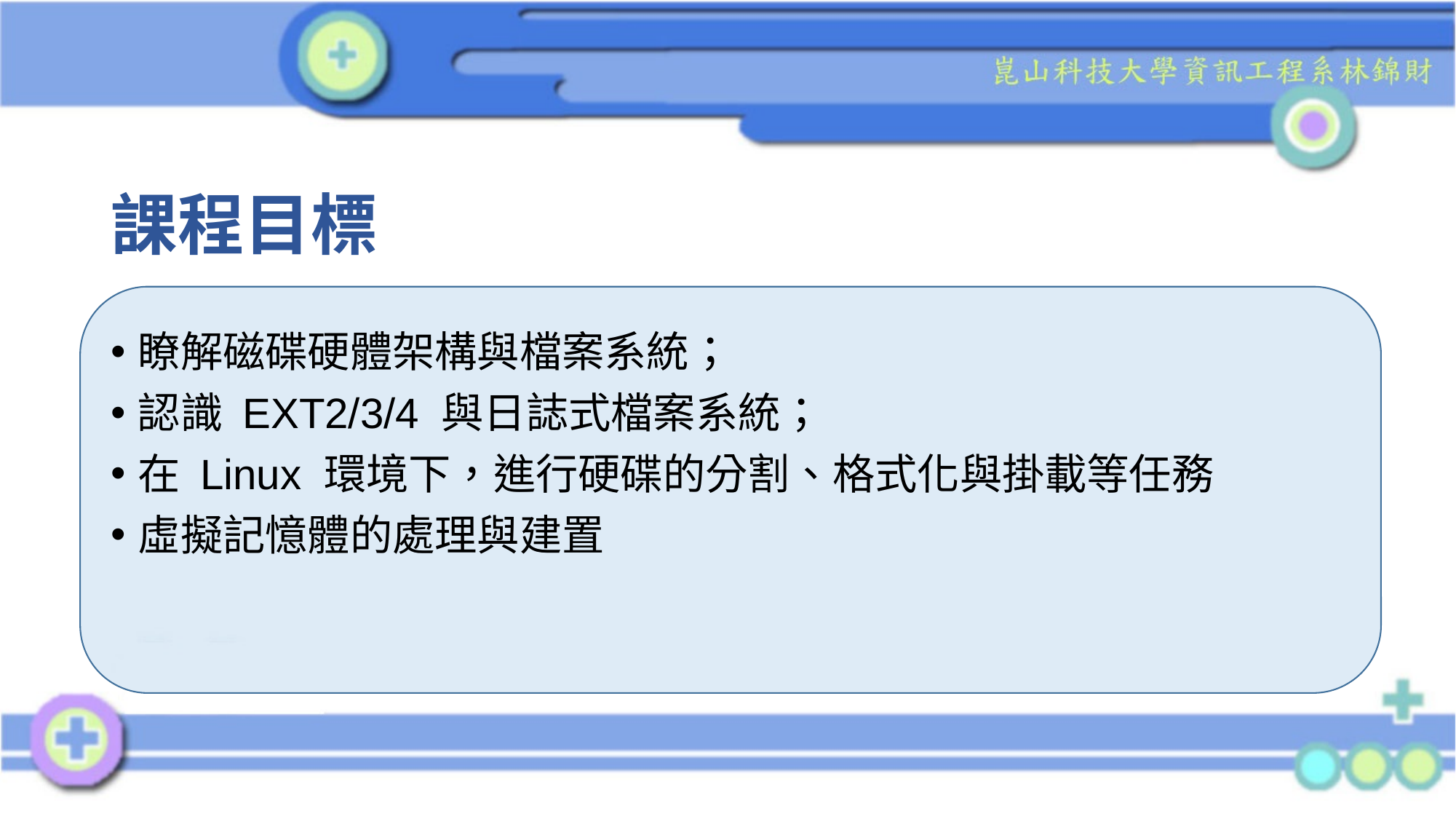

# 課程目標

瞭解磁碟硬體架構與檔案系統；
認識 EXT2/3/4 與日誌式檔案系統；
在 Linux 環境下，進行硬碟的分割、格式化與掛載等任務
虛擬記憶體的處理與建置